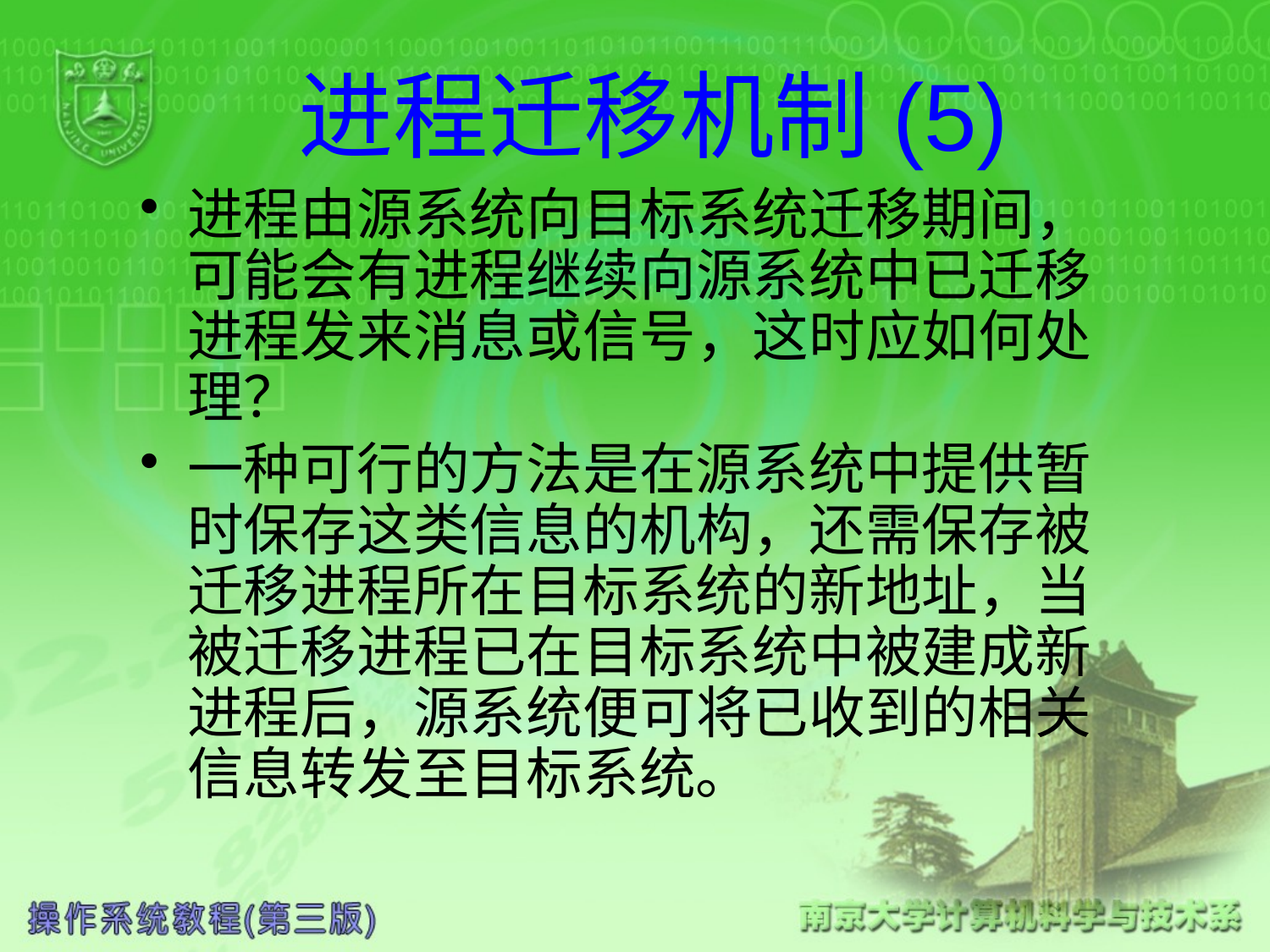

进程由源系统向目标系统迁移期间，可能会有进程继续向源系统中已迁移进程发来消息或信号，这时应如何处理？
一种可行的方法是在源系统中提供暂时保存这类信息的机构，还需保存被迁移进程所在目标系统的新地址，当被迁移进程已在目标系统中被建成新进程后，源系统便可将已收到的相关信息转发至目标系统。

# 进程迁移机制(5)